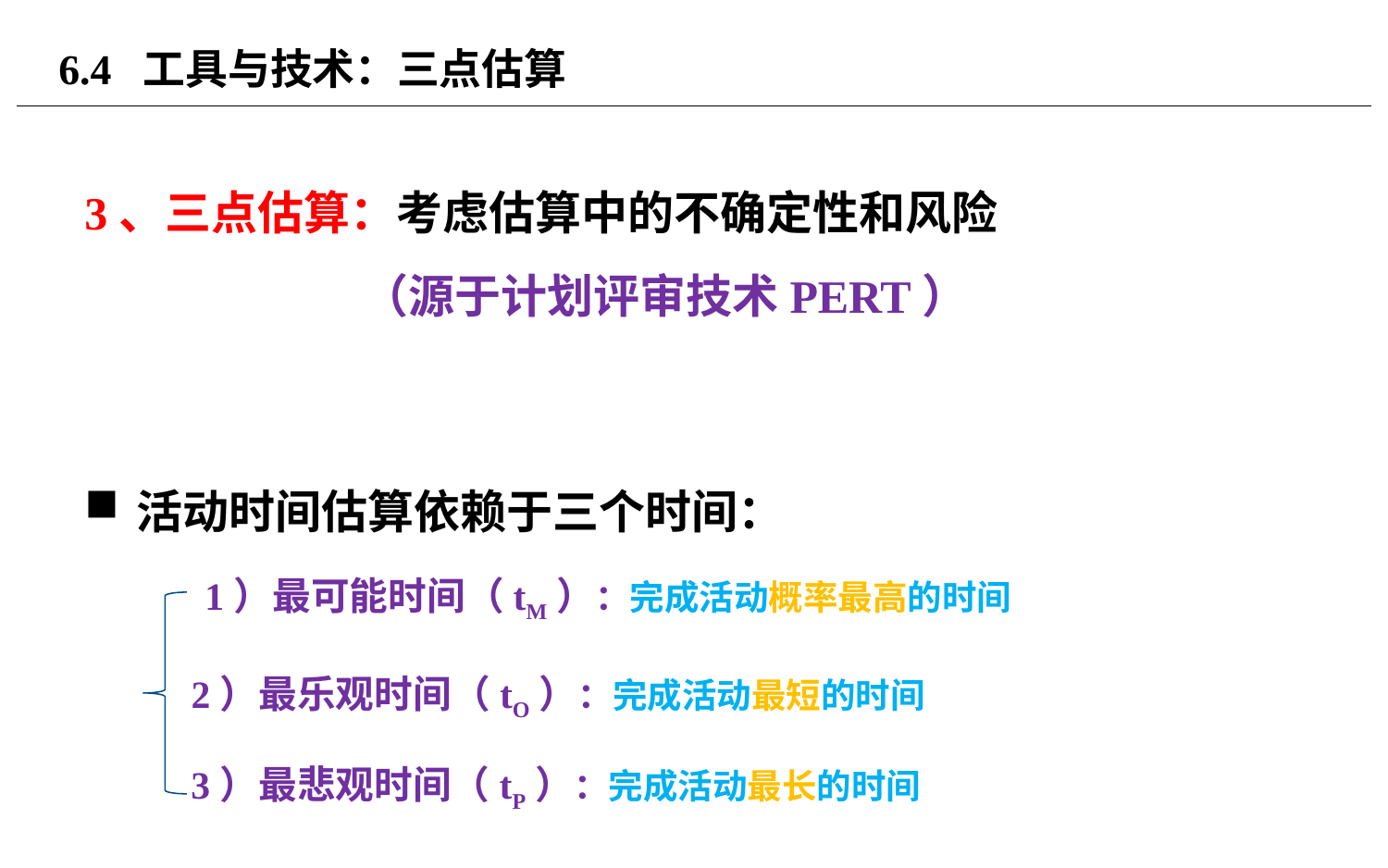

# 6.4  工具与技术：三点估算
3、三点估算：考虑估算中的不确定性和风险
		（源于计划评审技术PERT）

活动时间估算依赖于三个时间：
1）最可能时间（tM）：完成活动概率最高的时间

2）最乐观时间（tO）：完成活动最短的时间
3）最悲观时间（tP）：完成活动最长的时间